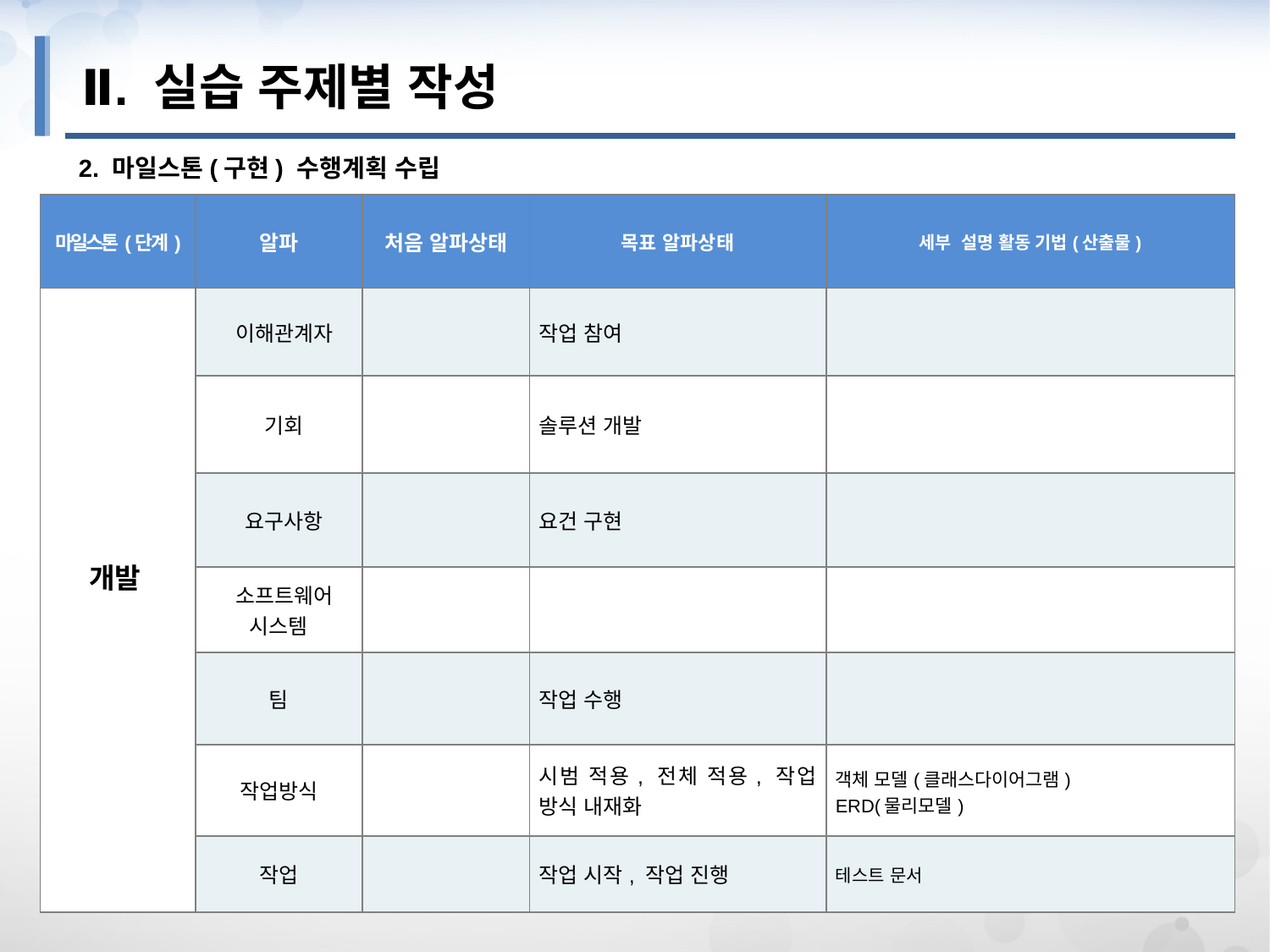

Ⅱ. 실습 주제별 작성
2. 마일스톤(구현) 수행계획 수립
| 마일스톤(단계) | 알파 | 처음 알파상태 | 목표 알파상태 | 세부 설명 활동 기법(산출물) |
| --- | --- | --- | --- | --- |
| 개발 | 이해관계자 |  | 작업 참여 |  |
|  | 기회 |  | 솔루션 개발 |  |
|  | 요구사항 |  | 요건 구현 |  |
|  | 소프트웨어 시스템 |  |  |  |
|  | 팀 |  | 작업 수행 |  |
|  | 작업방식 |  | 시범 적용, 전체 적용, 작업 방식 내재화 | 객체 모델(클래스다이어그램) ERD(물리모델) |
|  | 작업 |  | 작업 시작, 작업 진행 | 테스트 문서 |